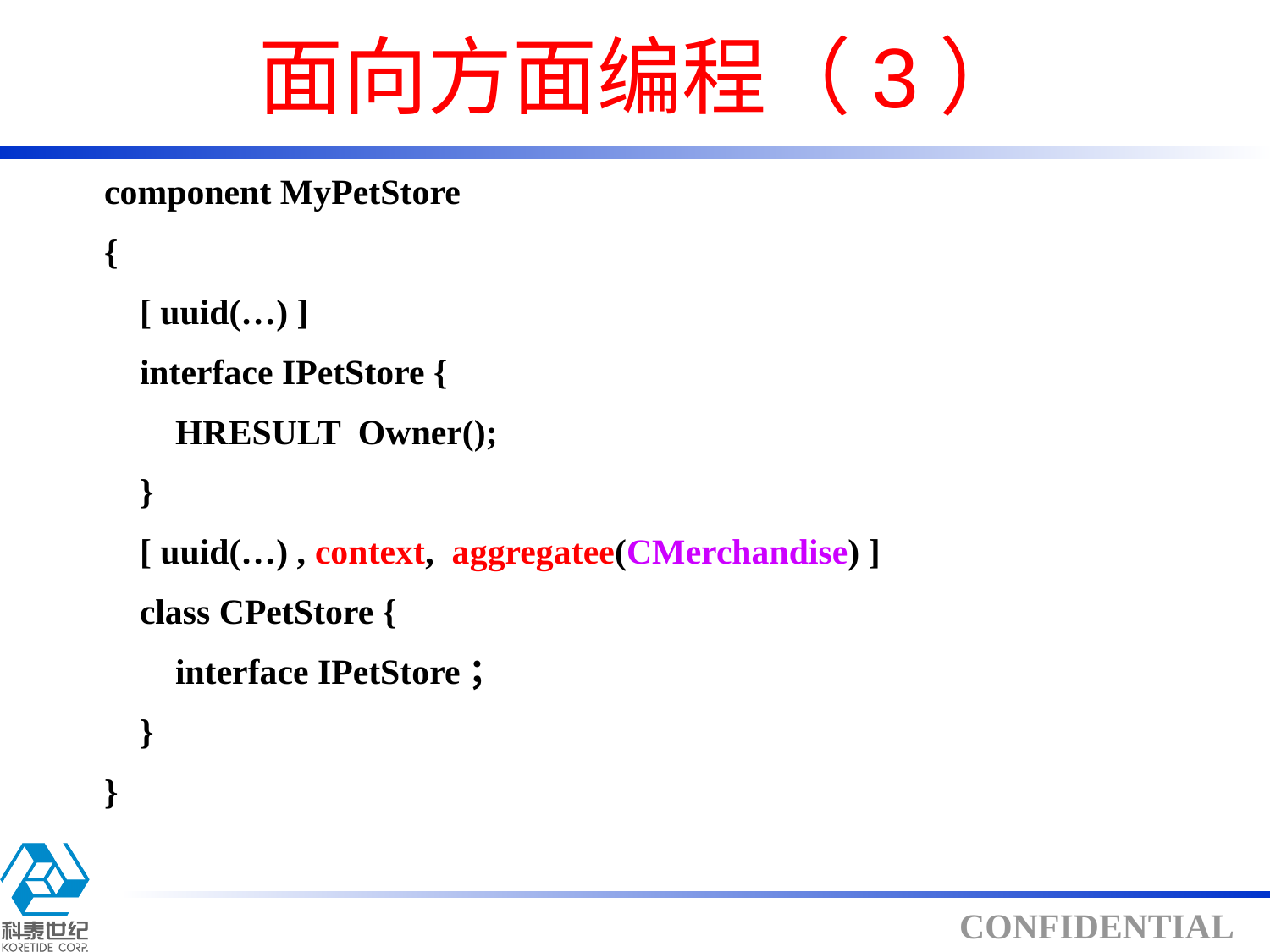

# 面向方面编程（3）
component MyPetStore
{
    [ uuid(…) ]
    interface IPetStore {
        HRESULT  Owner();
    }
    [ uuid(…) , context,  aggregatee(CMerchandise) ]
    class CPetStore {
        interface IPetStore；
    }
}